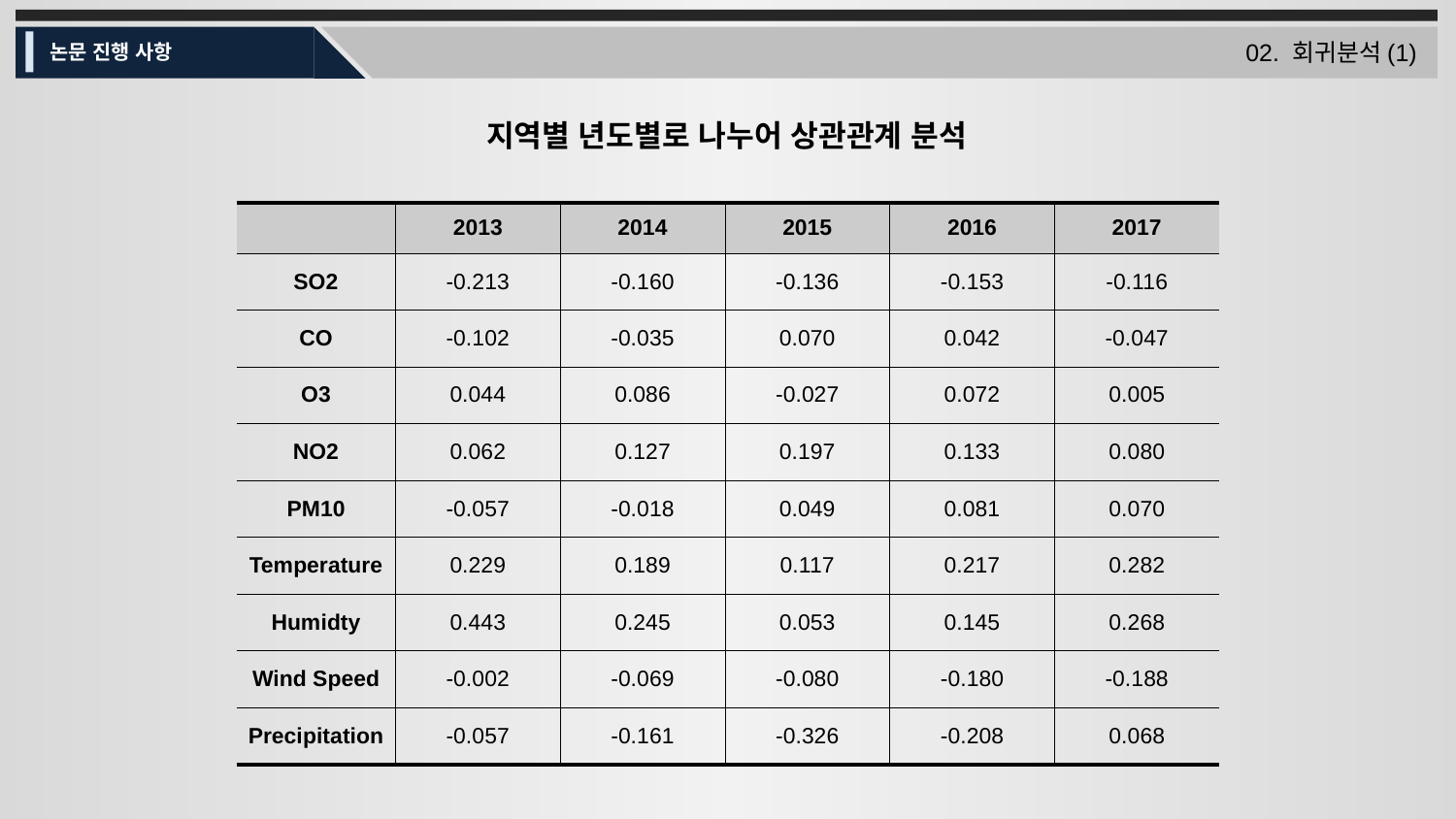

02. 회귀분석(1)

논문 진행 사항
지역별 년도별로 나누어 상관관계 분석
|  | 2013 | 2014 | 2015 | 2016 | 2017 |
| --- | --- | --- | --- | --- | --- |
| SO2 | -0.213 | -0.160 | -0.136 | -0.153 | -0.116 |
| CO | -0.102 | -0.035 | 0.070 | 0.042 | -0.047 |
| O3 | 0.044 | 0.086 | -0.027 | 0.072 | 0.005 |
| NO2 | 0.062 | 0.127 | 0.197 | 0.133 | 0.080 |
| PM10 | -0.057 | -0.018 | 0.049 | 0.081 | 0.070 |
| Temperature | 0.229 | 0.189 | 0.117 | 0.217 | 0.282 |
| Humidty | 0.443 | 0.245 | 0.053 | 0.145 | 0.268 |
| Wind Speed | -0.002 | -0.069 | -0.080 | -0.180 | -0.188 |
| Precipitation | -0.057 | -0.161 | -0.326 | -0.208 | 0.068 |